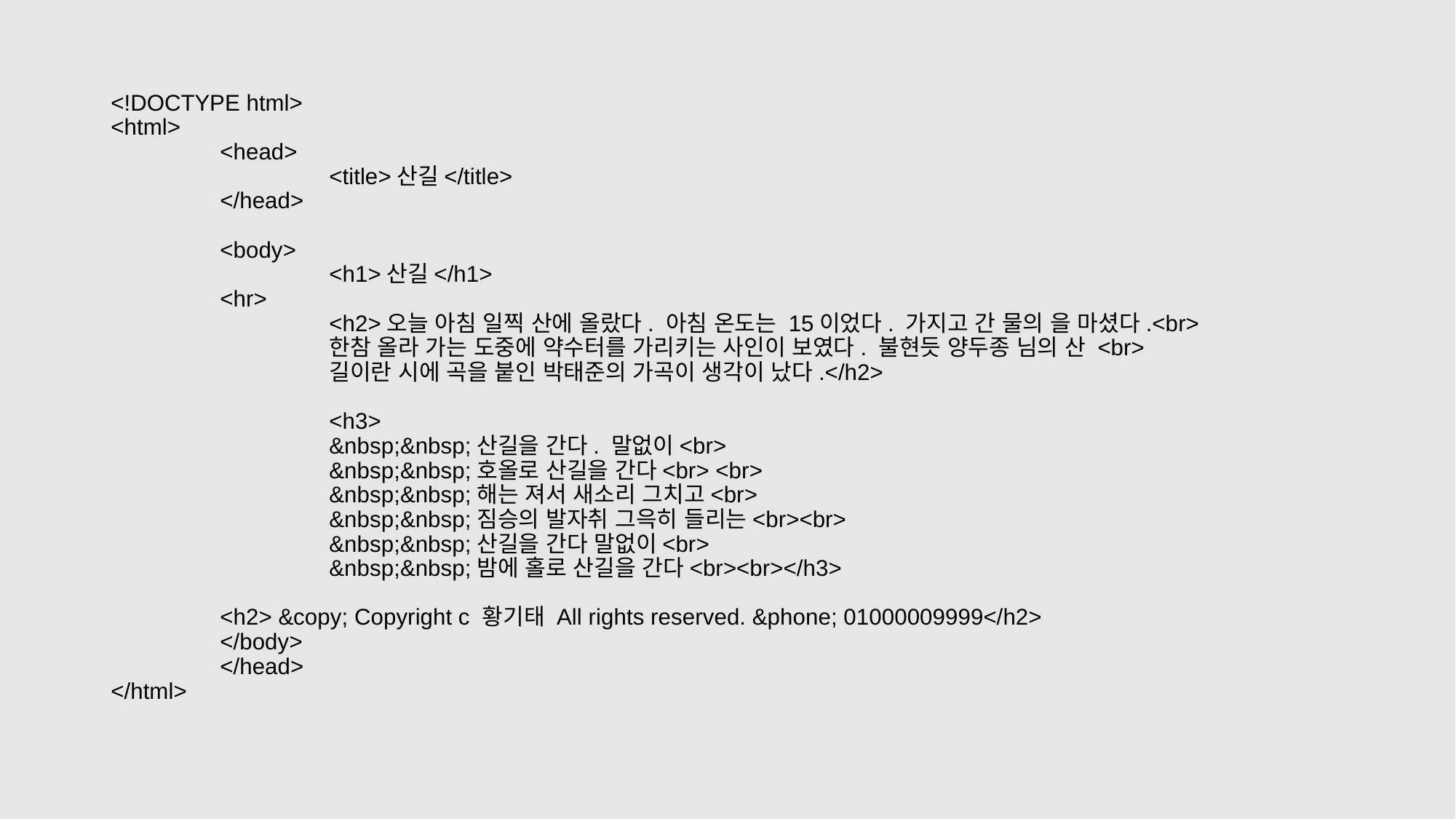

# <!DOCTYPE html> <html> <head> <title>산길</title> </head> <body> <h1>산길</h1> <hr> <h2>오늘 아침 일찍 산에 올랐다. 아침 온도는 15이었다. 가지고 간 물의 을 마셨다.<br> 한참 올라 가는 도중에 약수터를 가리키는 사인이 보였다. 불현듯 양두종 님의 산 <br> 길이란 시에 곡을 붙인 박태준의 가곡이 생각이 났다.</h2> <h3> &nbsp;&nbsp;산길을 간다. 말없이<br> &nbsp;&nbsp;호올로 산길을 간다<br> <br> &nbsp;&nbsp;해는 져서 새소리 그치고<br> &nbsp;&nbsp;짐승의 발자취 그윽히 들리는<br><br> &nbsp;&nbsp;산길을 간다 말없이<br> &nbsp;&nbsp;밤에 홀로 산길을 간다<br><br></h3> <h2> &copy; Copyright c 황기태 All rights reserved. &phone; 01000009999</h2> </body> </head> </html>